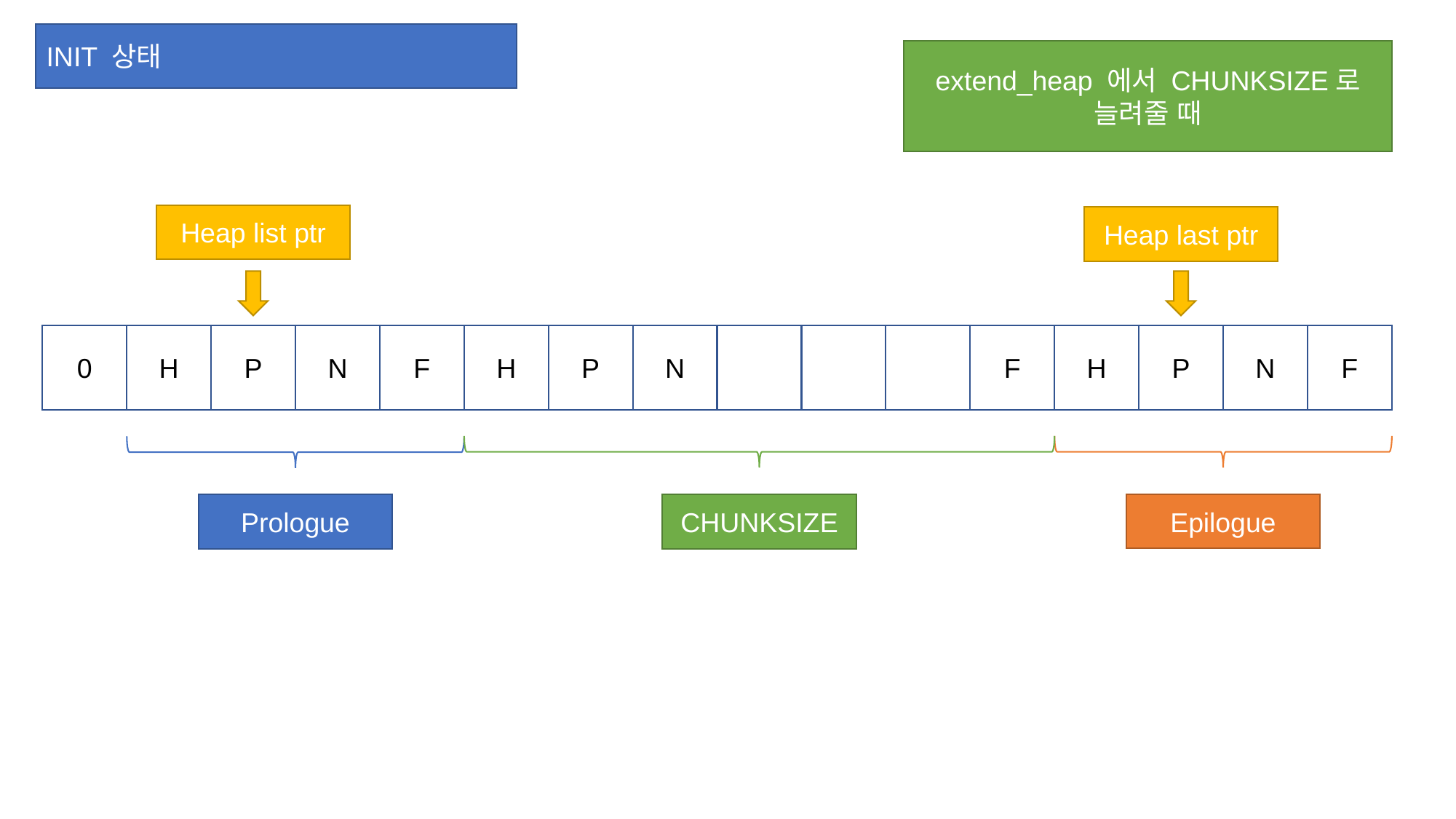

INIT 상태
extend_heap 에서 CHUNKSIZE로 늘려줄 때

Heap list ptr

Heap last ptr

0
H
P
N
F
H
P
N

F
H
P
N
F
Epilogue
Prologue
CHUNKSIZE